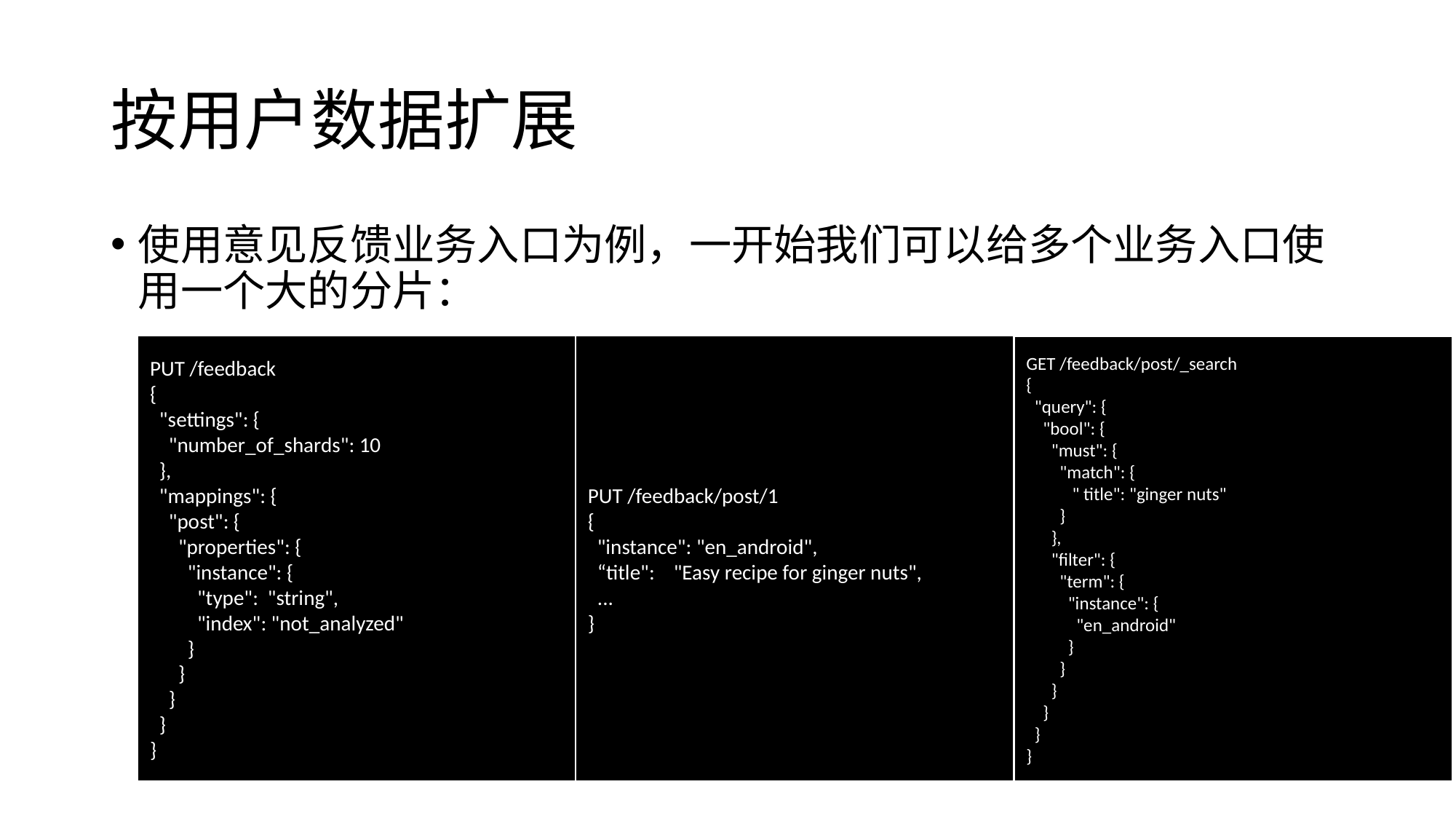

# 按用户数据扩展
使用意见反馈业务入口为例，一开始我们可以给多个业务入口使用一个大的分片：

PUT /feedback
{
  "settings": {
    "number_of_shards": 10
  },
  "mappings": {
    "post": {
      "properties": {
        "instance": {
          "type":  "string",
          "index": "not_analyzed"
        }
      }
    }
  }
}
PUT /feedback/post/1
{
  "instance": "en_android",
  “title":    "Easy recipe for ginger nuts",
  ...
}
GET /feedback/post/_search
{
  "query": {
    "bool": {
      "must": {
        "match": {
           " title": "ginger nuts"
        }
      },
      "filter": {
        "term": {
          "instance": {
            "en_android"
          }
        }
      }
    }
  }
}